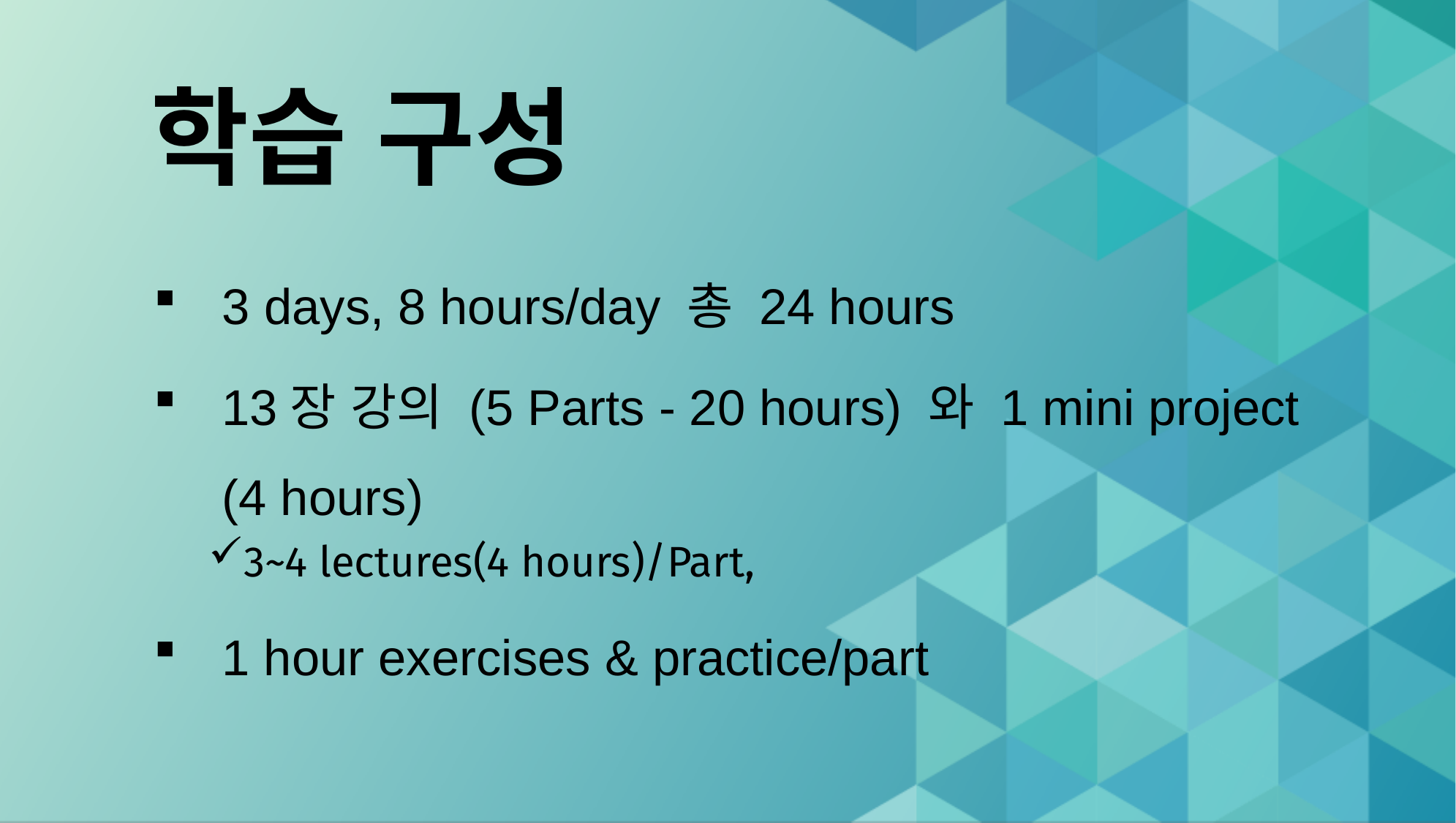

# 학습 구성
3 days, 8 hours/day 총 24 hours
13장 강의 (5 Parts - 20 hours) 와 1 mini project (4 hours)
3~4 lectures(4 hours)/Part,
1 hour exercises & practice/part